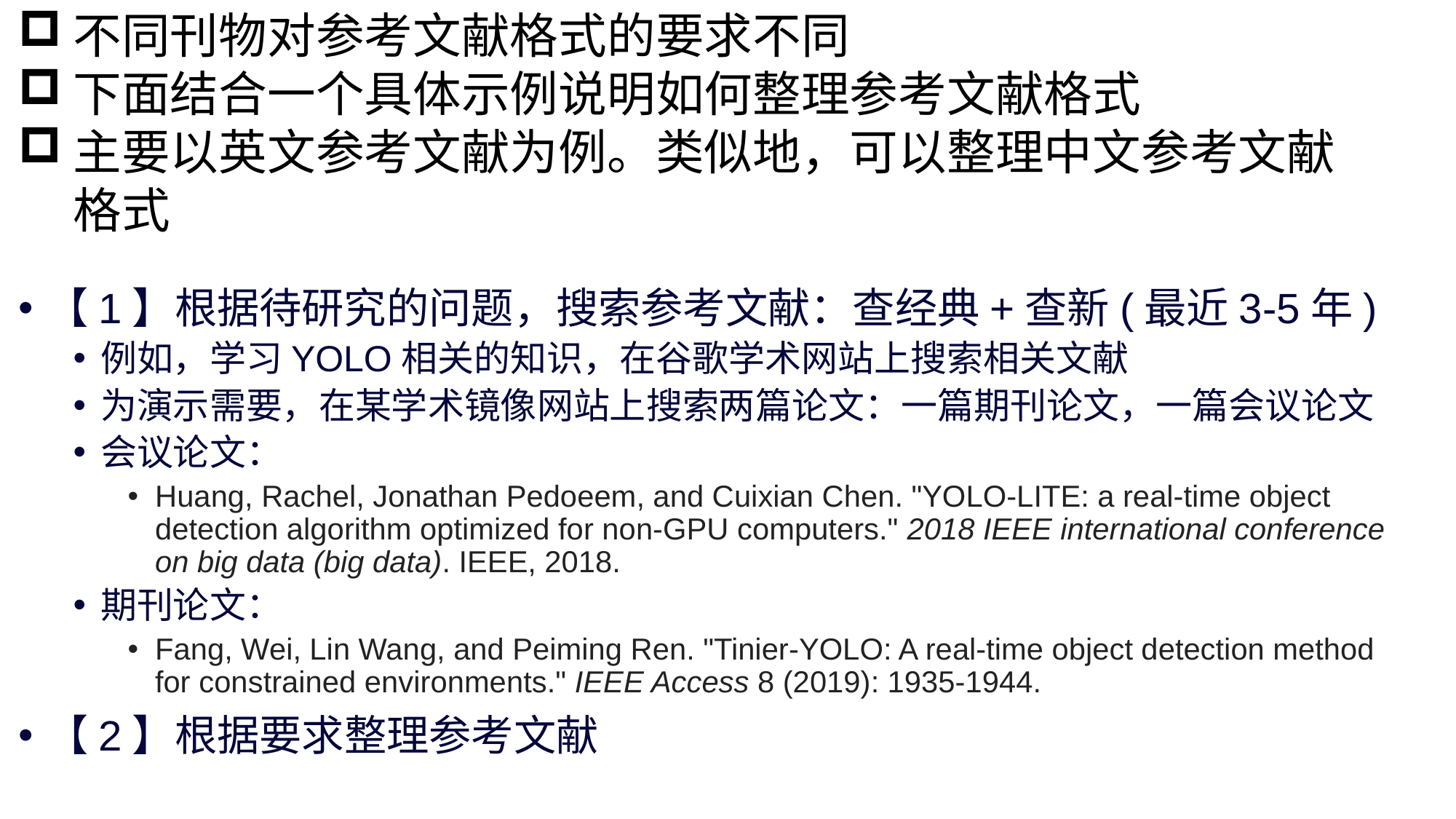

不同刊物对参考文献格式的要求不同
下面结合一个具体示例说明如何整理参考文献格式
主要以英文参考文献为例。类似地，可以整理中文参考文献格式
【1】根据待研究的问题，搜索参考文献：查经典+查新(最近3-5年)
例如，学习YOLO相关的知识，在谷歌学术网站上搜索相关文献
为演示需要，在某学术镜像网站上搜索两篇论文：一篇期刊论文，一篇会议论文
会议论文：
Huang, Rachel, Jonathan Pedoeem, and Cuixian Chen. "YOLO-LITE: a real-time object detection algorithm optimized for non-GPU computers." 2018 IEEE international conference on big data (big data). IEEE, 2018.
期刊论文：
Fang, Wei, Lin Wang, and Peiming Ren. "Tinier-YOLO: A real-time object detection method for constrained environments." IEEE Access 8 (2019): 1935-1944.
【2】根据要求整理参考文献